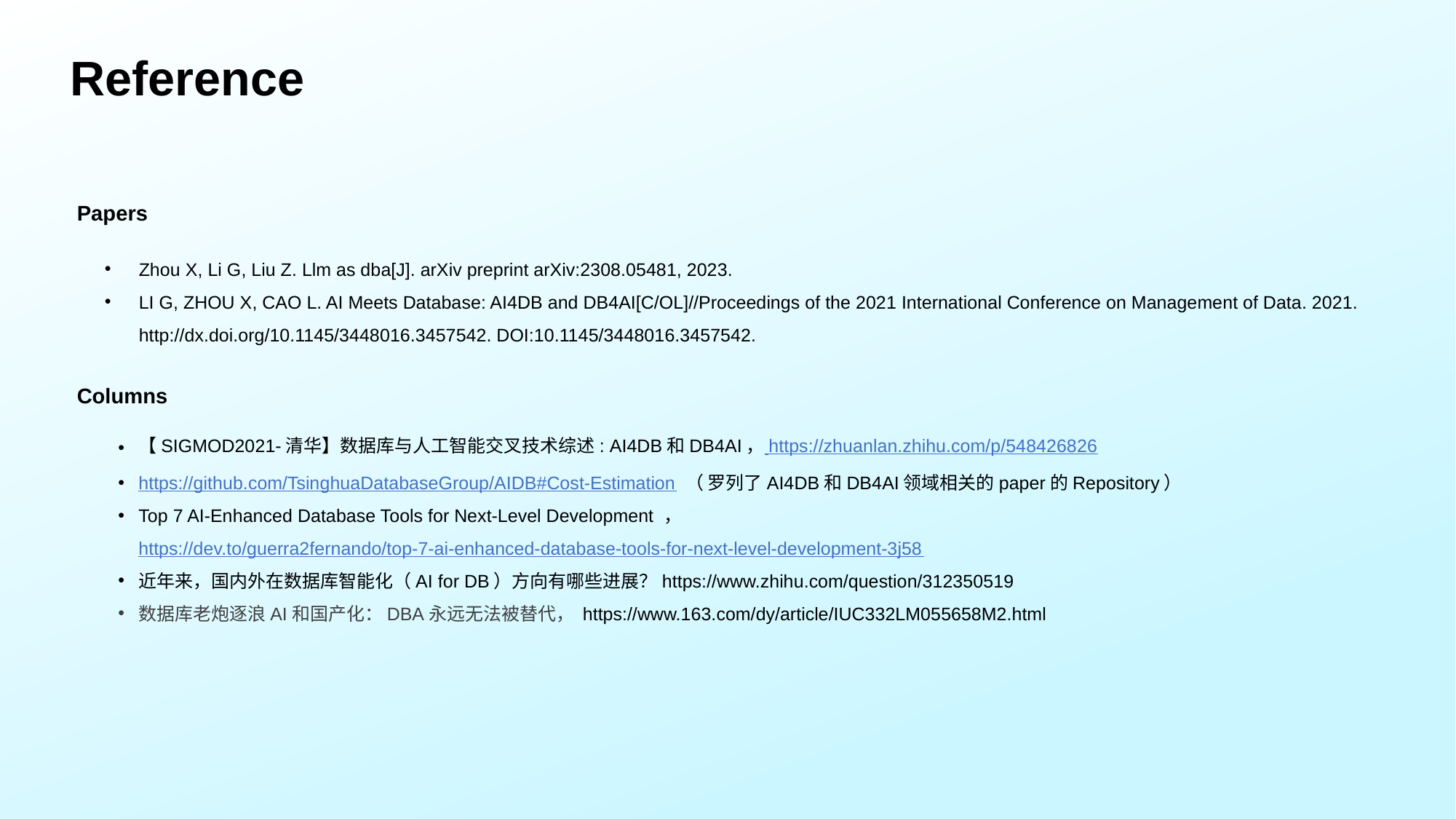

Reference
Papers
Zhou X, Li G, Liu Z. Llm as dba[J]. arXiv preprint arXiv:2308.05481, 2023.
LI G, ZHOU X, CAO L. AI Meets Database: AI4DB and DB4AI[C/OL]//Proceedings of the 2021 International Conference on Management of Data. 2021. http://dx.doi.org/10.1145/3448016.3457542. DOI:10.1145/3448016.3457542.
Columns
【SIGMOD2021-清华】数据库与人工智能交叉技术综述: AI4DB和DB4AI， https://zhuanlan.zhihu.com/p/548426826
https://github.com/TsinghuaDatabaseGroup/AIDB#Cost-Estimation （ 罗列了AI4DB和DB4AI领域相关的paper的Repository）
Top 7 AI-Enhanced Database Tools for Next-Level Development ，https://dev.to/guerra2fernando/top-7-ai-enhanced-database-tools-for-next-level-development-3j58
近年来，国内外在数据库智能化（AI for DB）方向有哪些进展？https://www.zhihu.com/question/312350519
数据库老炮逐浪AI和国产化：DBA永远无法被替代， https://www.163.com/dy/article/IUC332LM055658M2.html